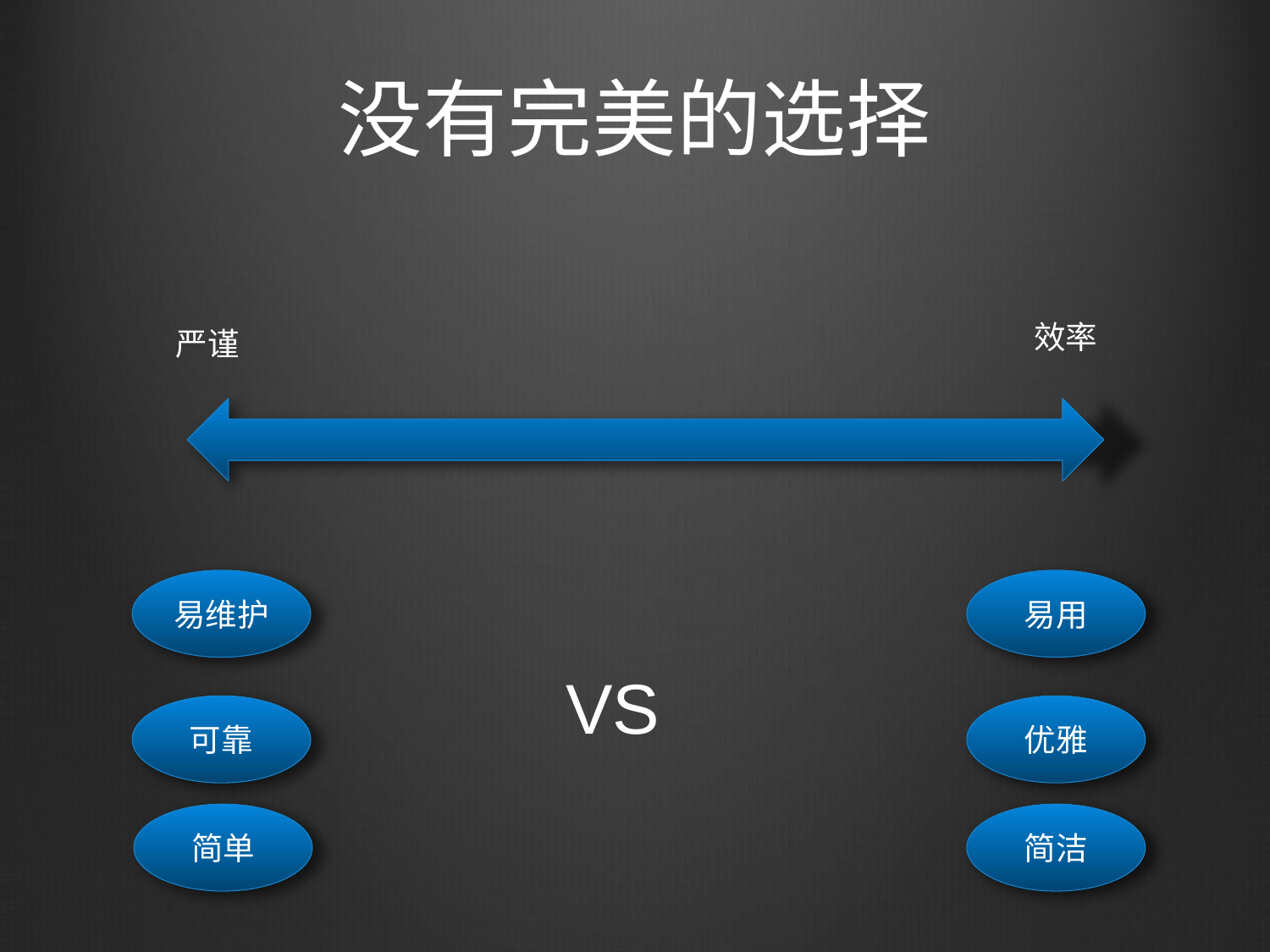

# 没有完美的选择
效率
严谨

易维护
易用
VS
可靠
优雅
简单
简洁